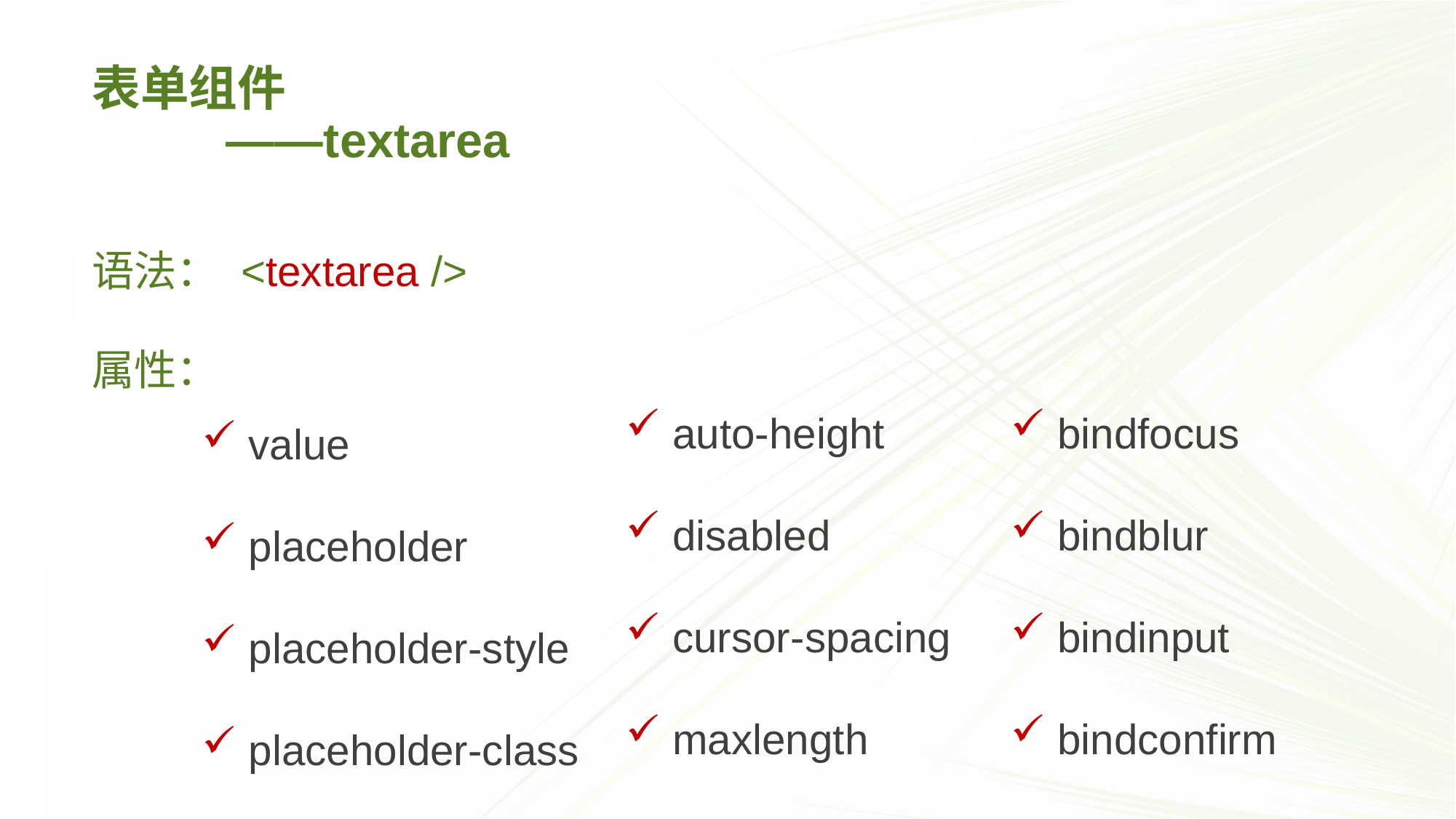

语法： <textarea />
表单组件
          ——textarea
属性：
 auto-height
 disabled
 cursor-spacing
 maxlength
 value
 placeholder
 placeholder-style
 placeholder-class

 bindfocus
 bindblur
 bindinput
 bindconfirm